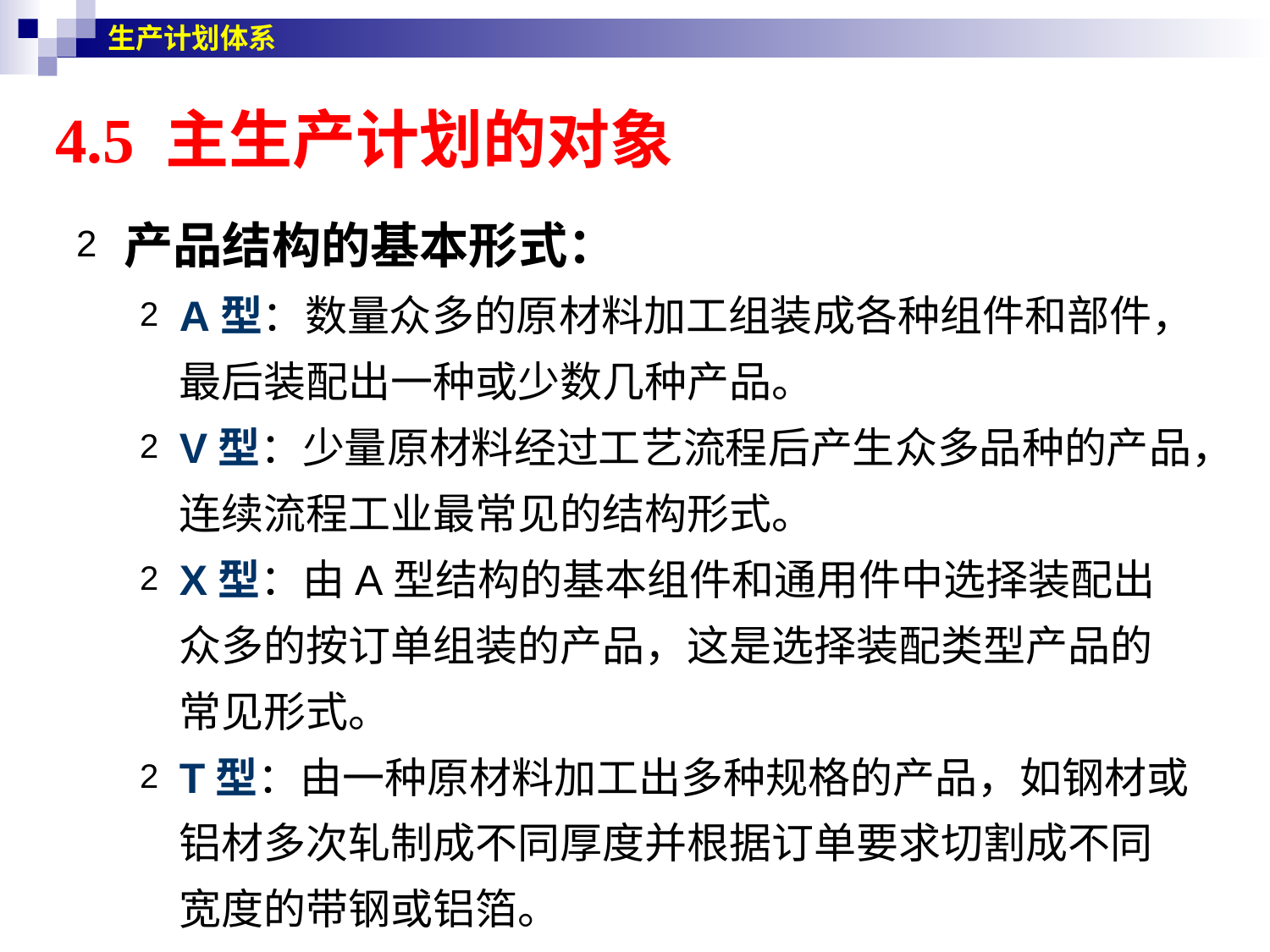

生产计划体系
# 4.5 主生产计划的对象
产品结构的基本形式：
A型：数量众多的原材料加工组装成各种组件和部件，最后装配出一种或少数几种产品。
V型：少量原材料经过工艺流程后产生众多品种的产品，连续流程工业最常见的结构形式。
X型：由A型结构的基本组件和通用件中选择装配出众多的按订单组装的产品，这是选择装配类型产品的常见形式。
T型：由一种原材料加工出多种规格的产品，如钢材或铝材多次轧制成不同厚度并根据订单要求切割成不同宽度的带钢或铝箔。